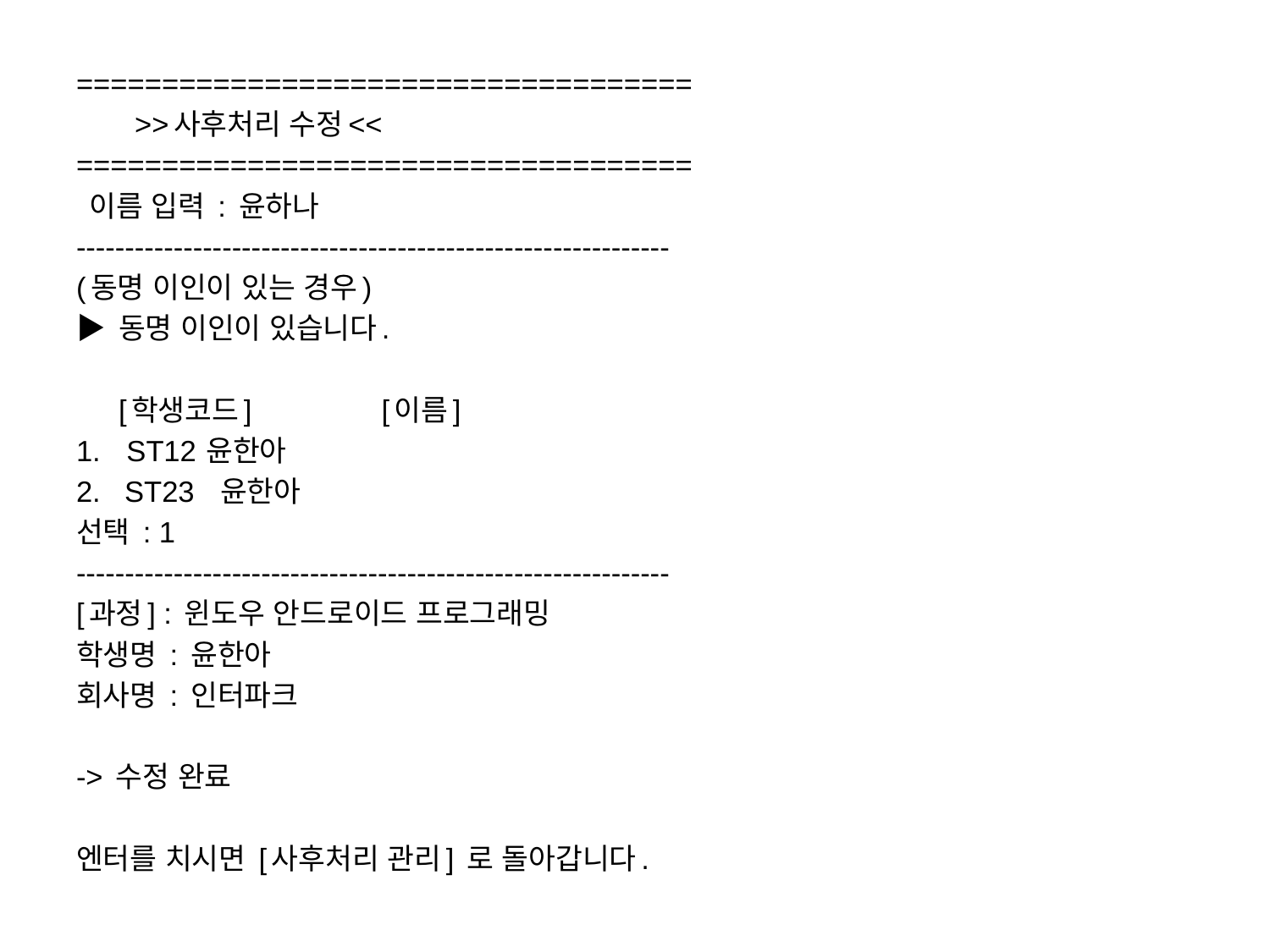

====================================
			  >>사후처리 수정<<
====================================
 이름 입력 : 윤하나
-------------------------------------------------------------
(동명 이인이 있는 경우)
▶ 동명 이인이 있습니다.

	[학생코드]	 	[이름]
1.	 ST12		윤한아
2.   ST23		윤한아
선택 : 1
-------------------------------------------------------------
[과정] : 윈도우 안드로이드 프로그래밍
학생명 : 윤한아
회사명 : 인터파크

-> 수정 완료

엔터를 치시면 [사후처리 관리] 로 돌아갑니다.